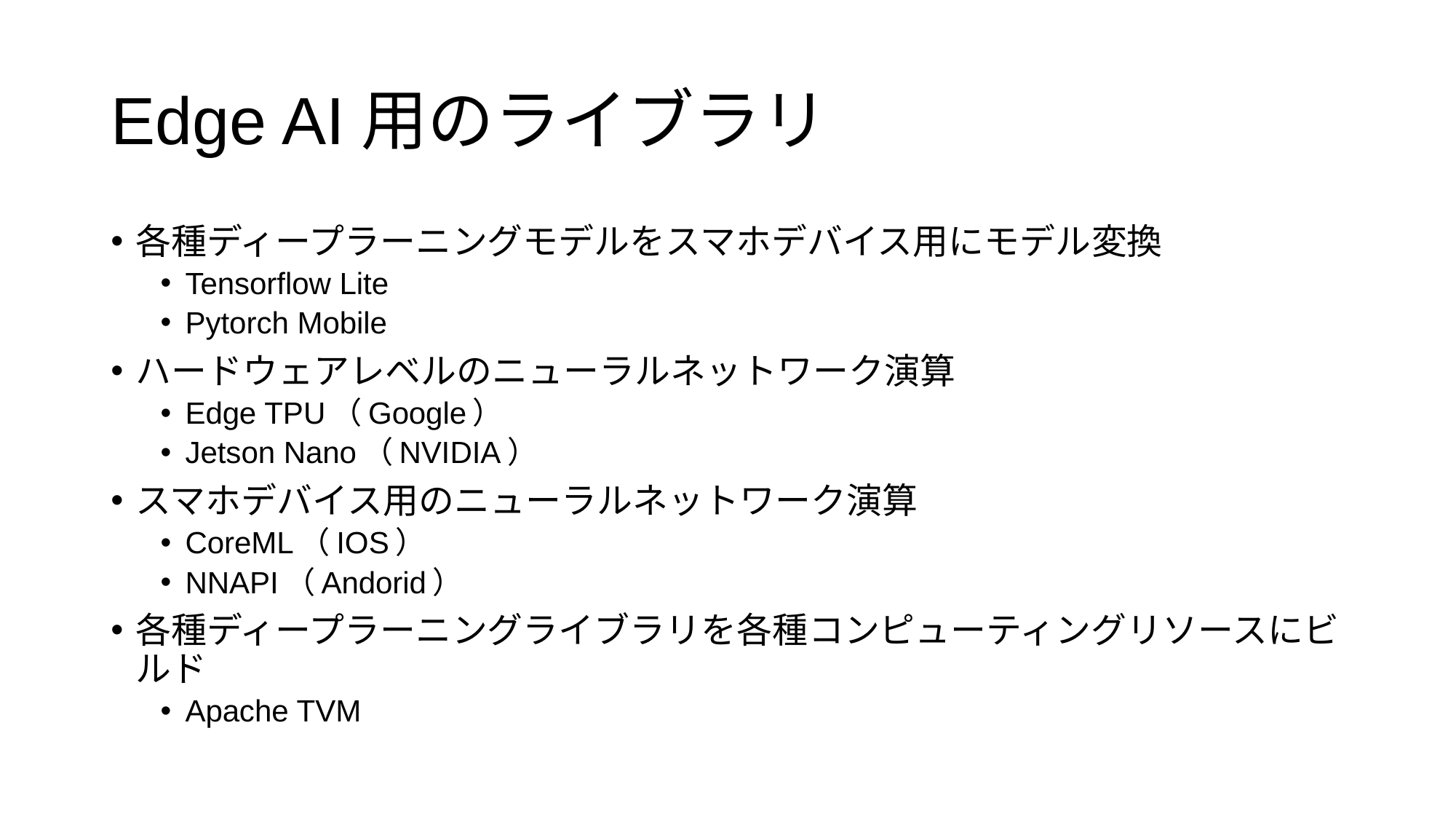

# Edge AI用のライブラリ
各種ディープラーニングモデルをスマホデバイス用にモデル変換
Tensorflow Lite
Pytorch Mobile
ハードウェアレベルのニューラルネットワーク演算
Edge TPU（Google）
Jetson Nano（NVIDIA）
スマホデバイス用のニューラルネットワーク演算
CoreML（IOS）
NNAPI（Andorid）
各種ディープラーニングライブラリを各種コンピューティングリソースにビルド
Apache TVM